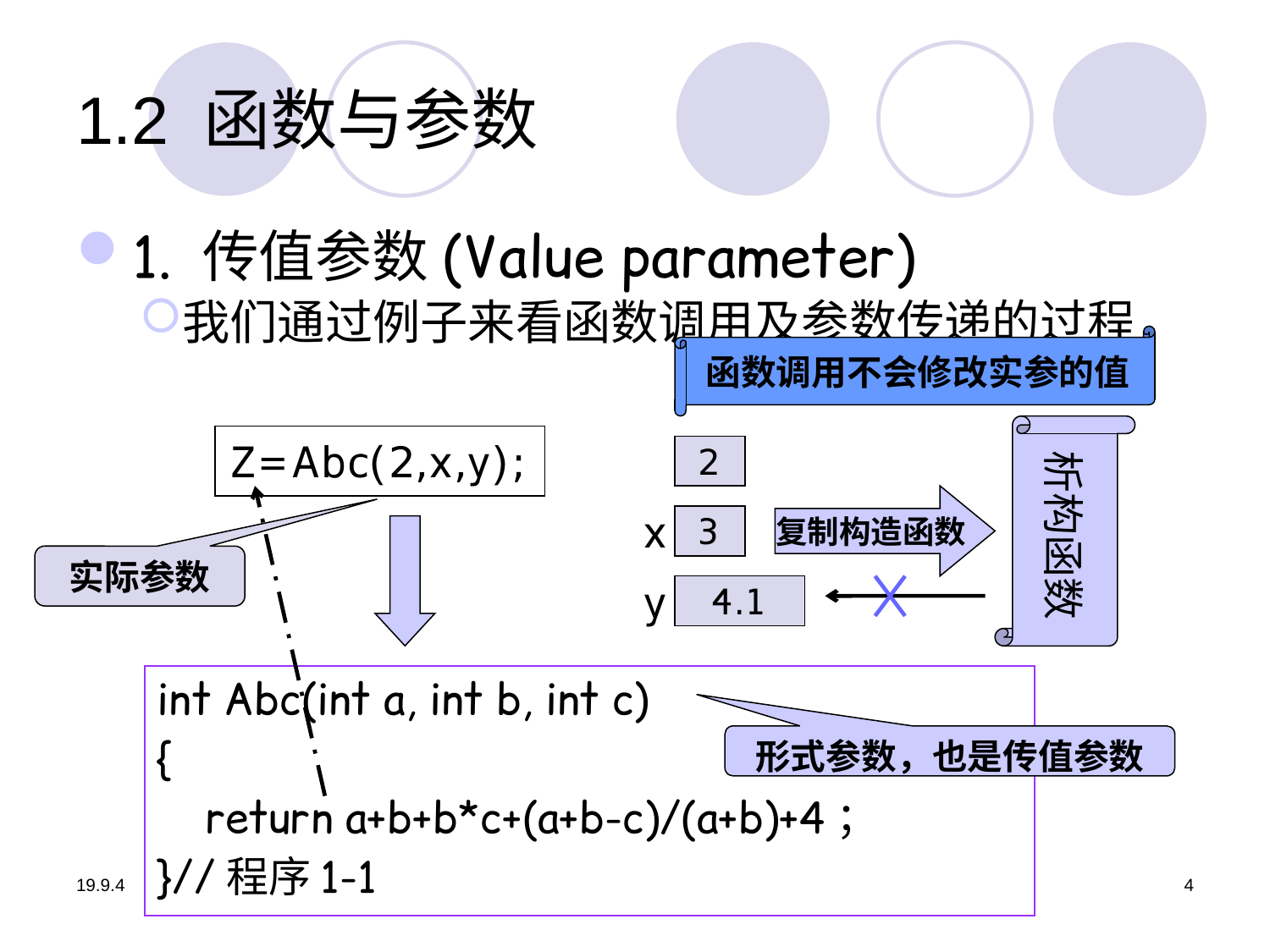

# 1.2	函数与参数
1. 传值参数(Value parameter)
我们通过例子来看函数调用及参数传递的过程
函数调用不会修改实参的值
析构函数
Z=Abc(2,x,y);
2
a

2

复制构造函数
x
3
b

3

实际参数
y
4.1

c

4

int Abc(int a, int b, int c)
{
	return a+b+b*c+(a+b-c)/(a+b)+4；
}//程序1-1
形式参数，也是传值参数
19.9.4
4